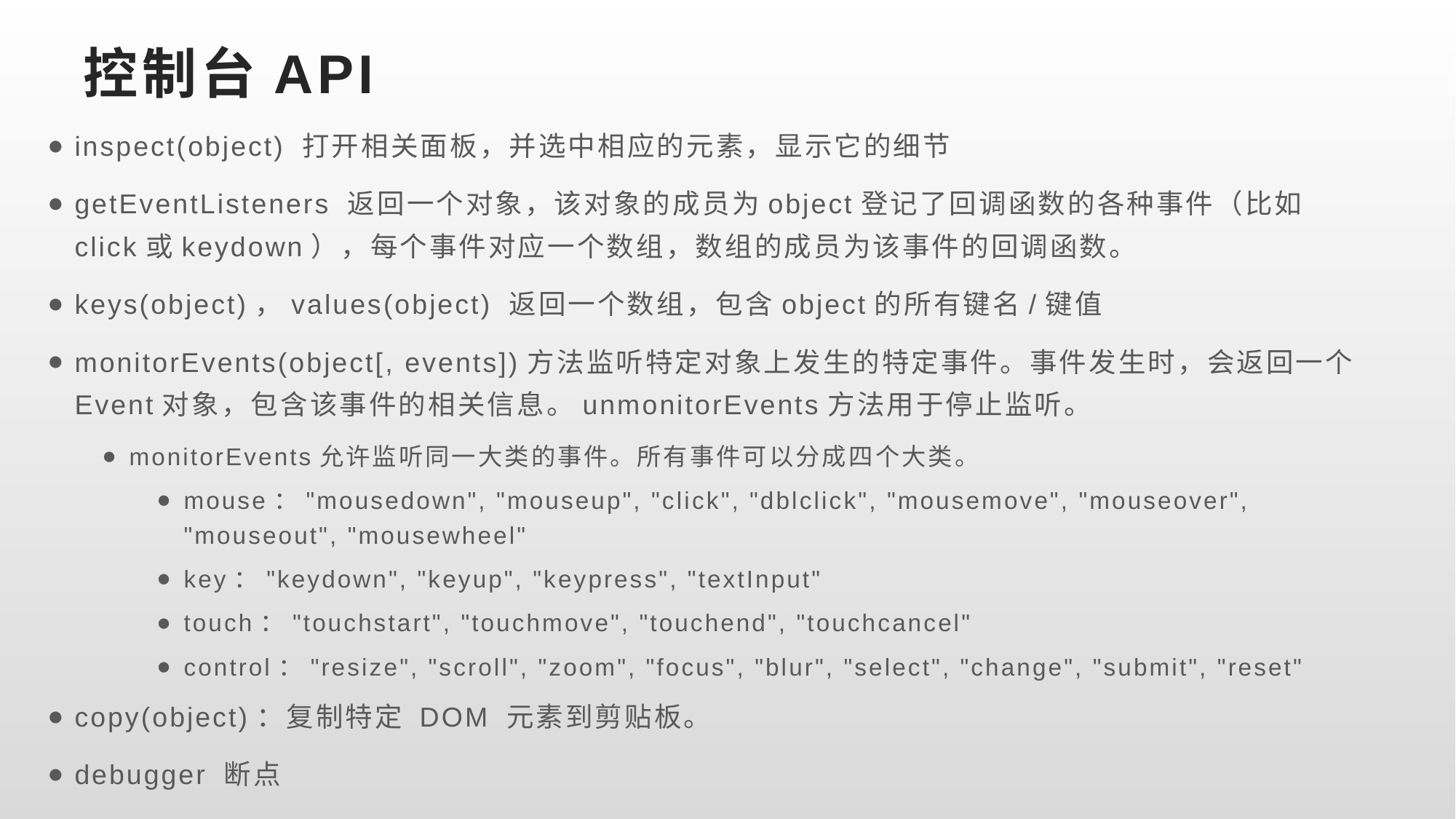

# 控制台API
inspect(object) 打开相关面板，并选中相应的元素，显示它的细节
getEventListeners 返回一个对象，该对象的成员为object登记了回调函数的各种事件（比如click或keydown），每个事件对应一个数组，数组的成员为该事件的回调函数。
keys(object)，values(object) 返回一个数组，包含object的所有键名/键值
monitorEvents(object[, events])方法监听特定对象上发生的特定事件。事件发生时，会返回一个Event对象，包含该事件的相关信息。unmonitorEvents方法用于停止监听。
monitorEvents允许监听同一大类的事件。所有事件可以分成四个大类。
mouse："mousedown", "mouseup", "click", "dblclick", "mousemove", "mouseover", "mouseout", "mousewheel"
key："keydown", "keyup", "keypress", "textInput"
touch："touchstart", "touchmove", "touchend", "touchcancel"
control："resize", "scroll", "zoom", "focus", "blur", "select", "change", "submit", "reset"
copy(object)：复制特定 DOM 元素到剪贴板。
debugger 断点